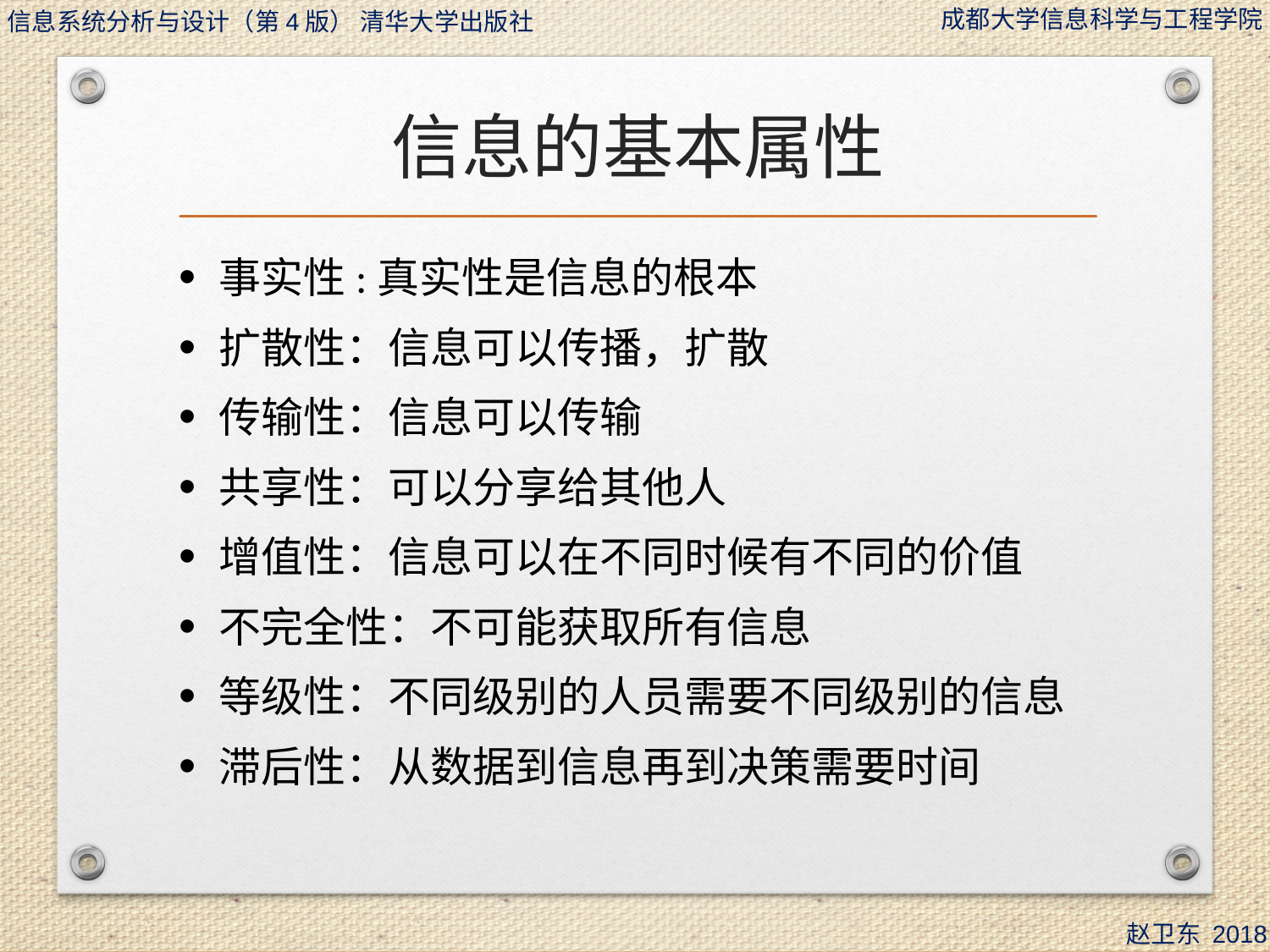

# 信息的基本属性
事实性:真实性是信息的根本
扩散性：信息可以传播，扩散
传输性：信息可以传输
共享性：可以分享给其他人
增值性：信息可以在不同时候有不同的价值
不完全性：不可能获取所有信息
等级性：不同级别的人员需要不同级别的信息
滞后性：从数据到信息再到决策需要时间